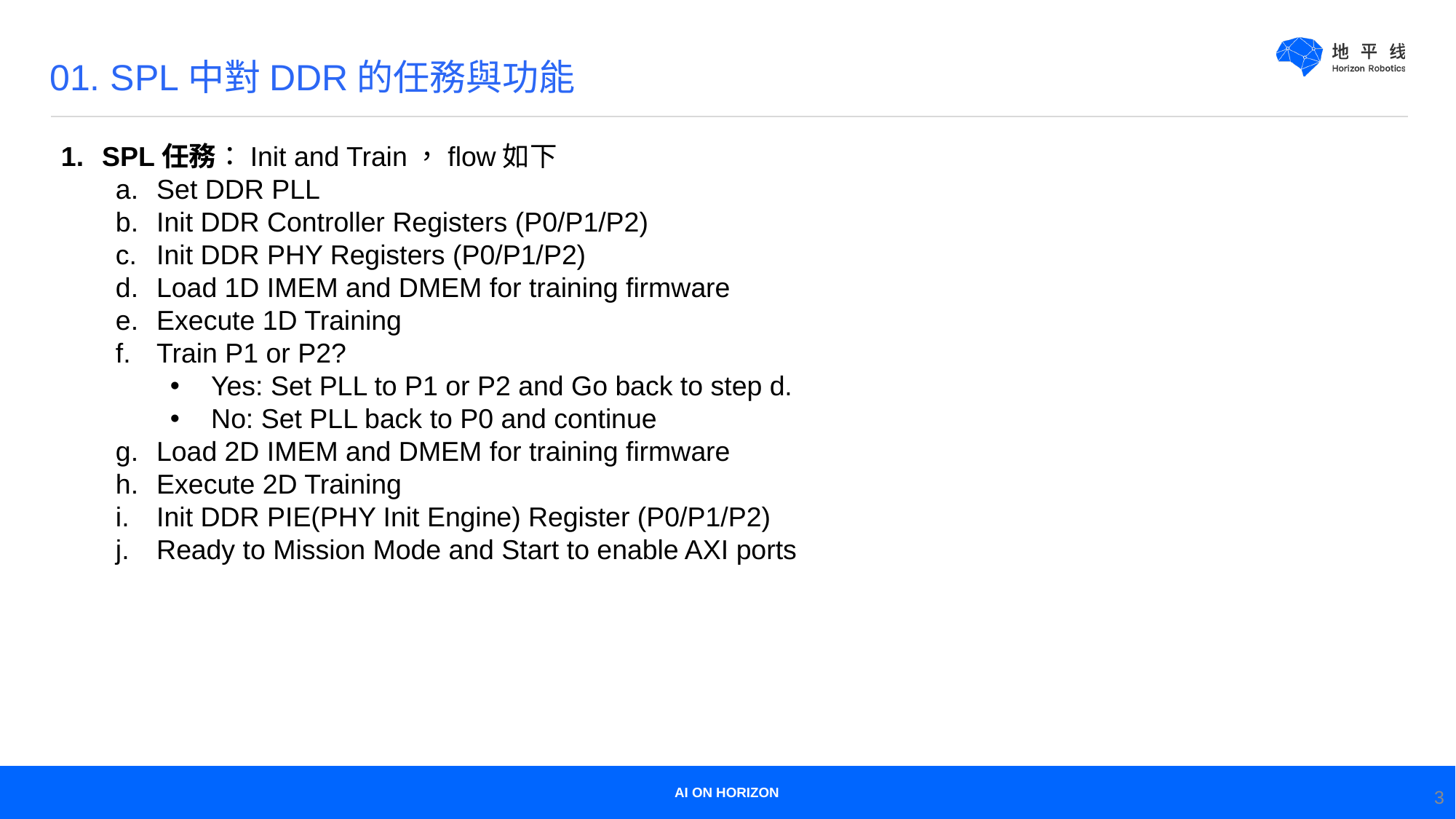

# 01. SPL中對DDR的任務與功能
SPL任務：Init and Train，flow如下
Set DDR PLL
Init DDR Controller Registers (P0/P1/P2)
Init DDR PHY Registers (P0/P1/P2)
Load 1D IMEM and DMEM for training firmware
Execute 1D Training
Train P1 or P2?
Yes: Set PLL to P1 or P2 and Go back to step d.
No: Set PLL back to P0 and continue
Load 2D IMEM and DMEM for training firmware
Execute 2D Training
Init DDR PIE(PHY Init Engine) Register (P0/P1/P2)
Ready to Mission Mode and Start to enable AXI ports

3